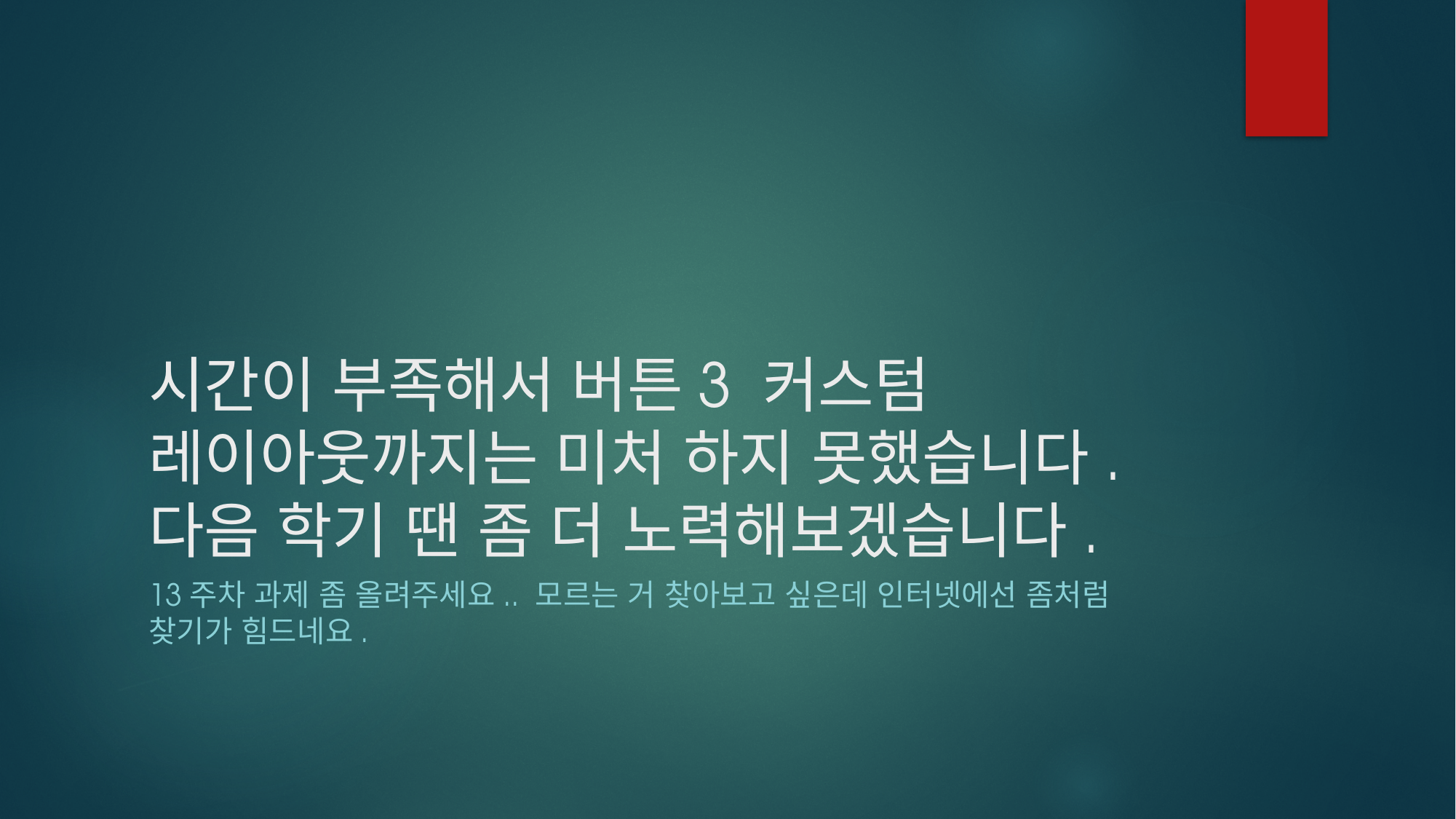

# 시간이 부족해서 버튼3 커스텀 레이아웃까지는 미처 하지 못했습니다. 다음 학기 땐 좀 더 노력해보겠습니다.
13주차 과제 좀 올려주세요.. 모르는 거 찾아보고 싶은데 인터넷에선 좀처럼 찾기가 힘드네요.